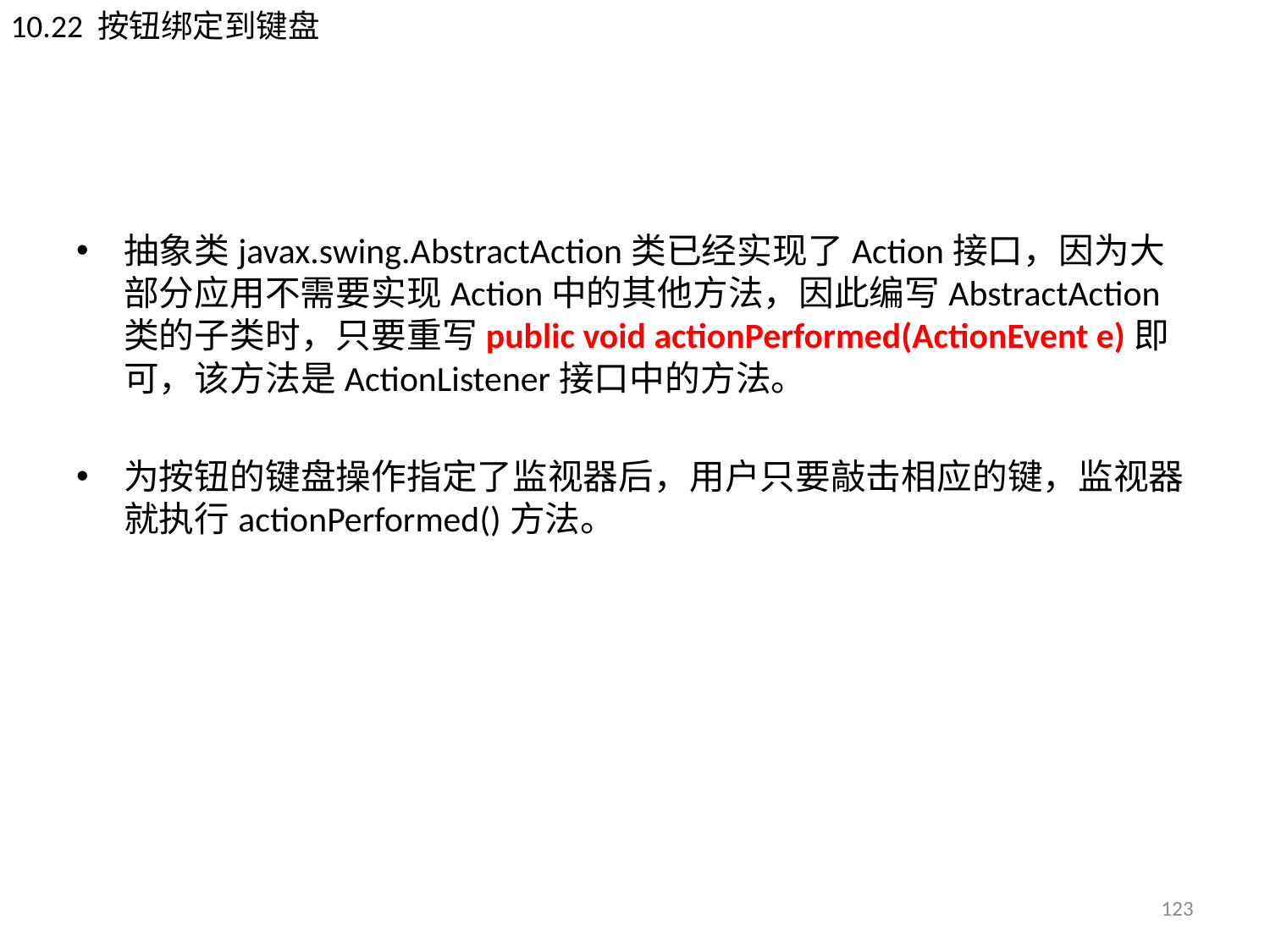

10.22 按钮绑定到键盘
#
抽象类javax.swing.AbstractAction类已经实现了Action接口，因为大部分应用不需要实现Action中的其他方法，因此编写AbstractAction类的子类时，只要重写public void actionPerformed(ActionEvent e)即可，该方法是ActionListener接口中的方法。

为按钮的键盘操作指定了监视器后，用户只要敲击相应的键，监视器就执行actionPerformed()方法。
123